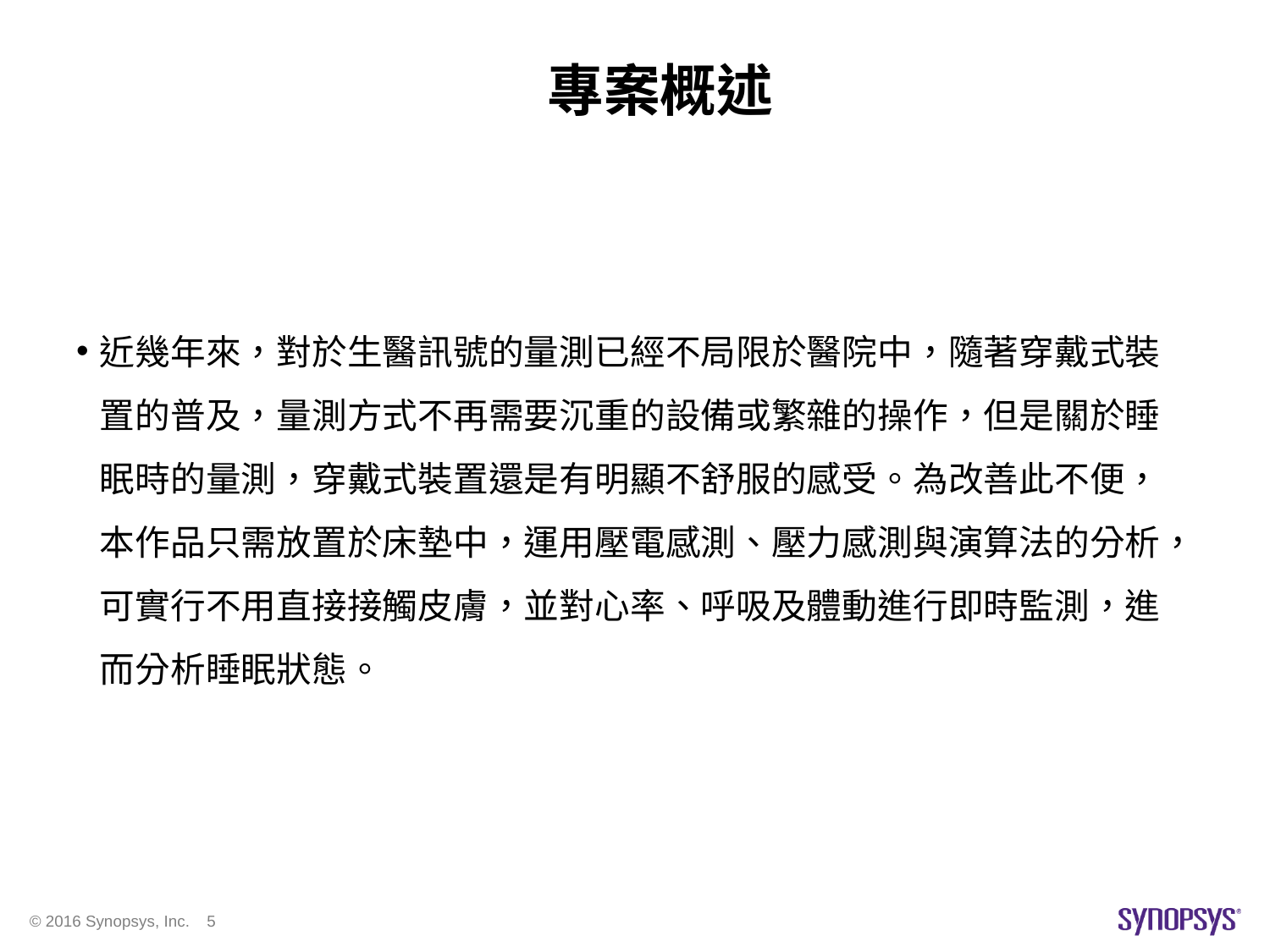

# 專案概述

近幾年來，對於生醫訊號的量測已經不局限於醫院中，隨著穿戴式裝置的普及，量測方式不再需要沉重的設備或繁雜的操作，但是關於睡眠時的量測，穿戴式裝置還是有明顯不舒服的感受。為改善此不便，本作品只需放置於床墊中，運用壓電感測、壓力感測與演算法的分析，可實行不用直接接觸皮膚，並對心率、呼吸及體動進行即時監測，進而分析睡眠狀態。